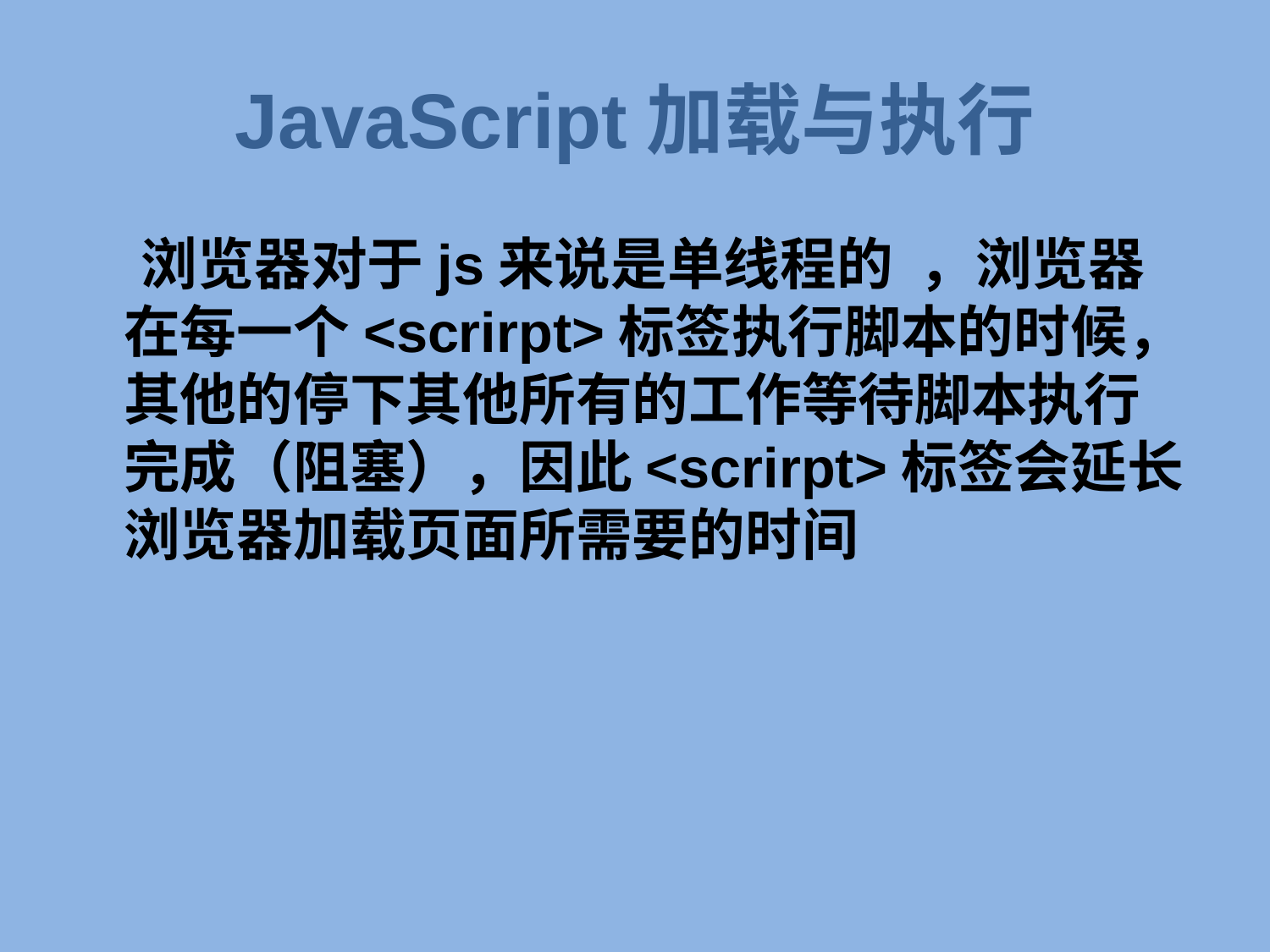

# JavaScript加载与执行
    浏览器对于js来说是单线程的  ，浏览器在每一个<scrirpt>标签执行脚本的时候，其他的停下其他所有的工作等待脚本执行完成（阻塞），因此<scrirpt>标签会延长浏览器加载页面所需要的时间